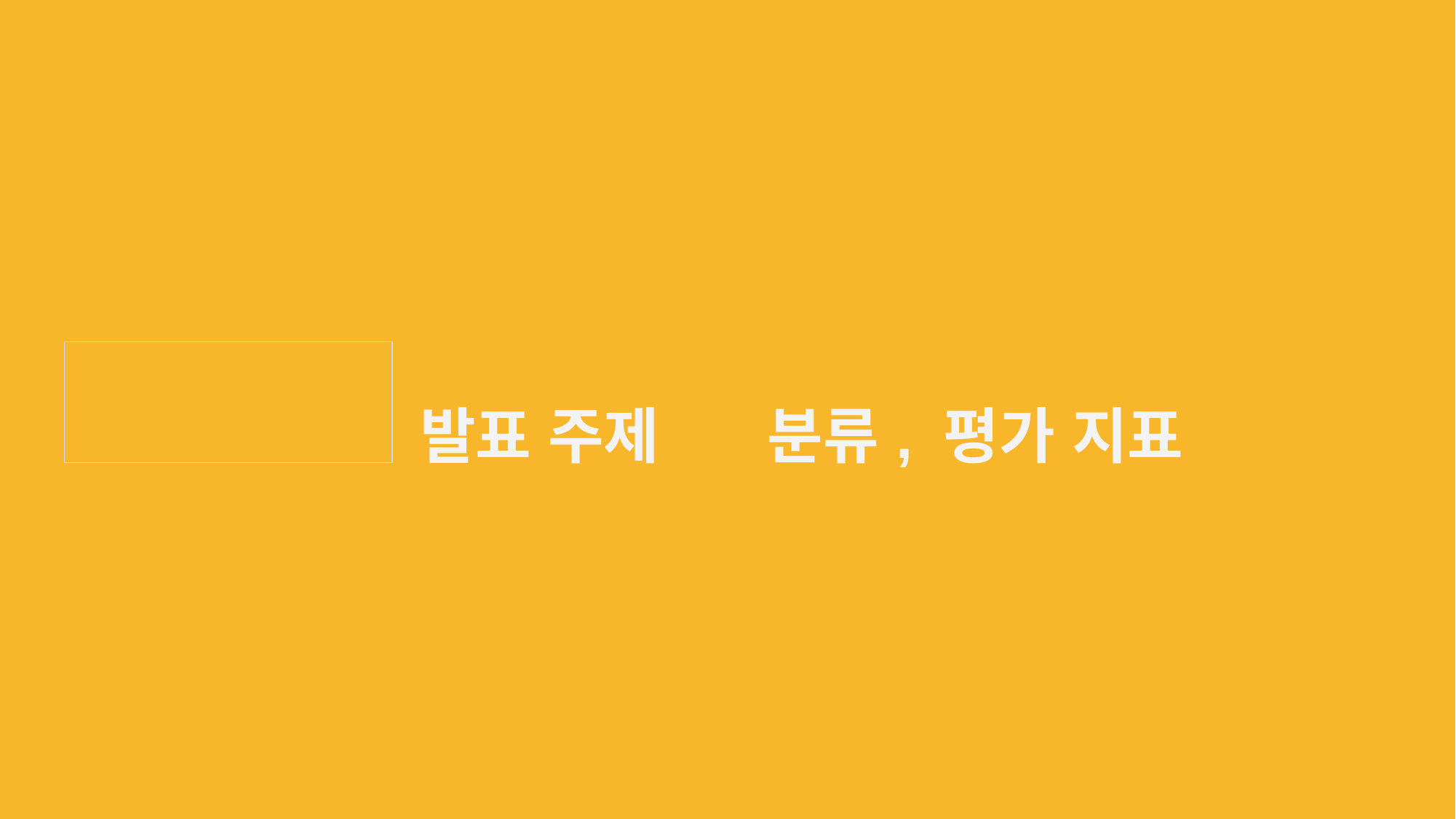

| 발표 주제 | 분류, 평가 지표 |
| --- | --- |
|  |
| --- |